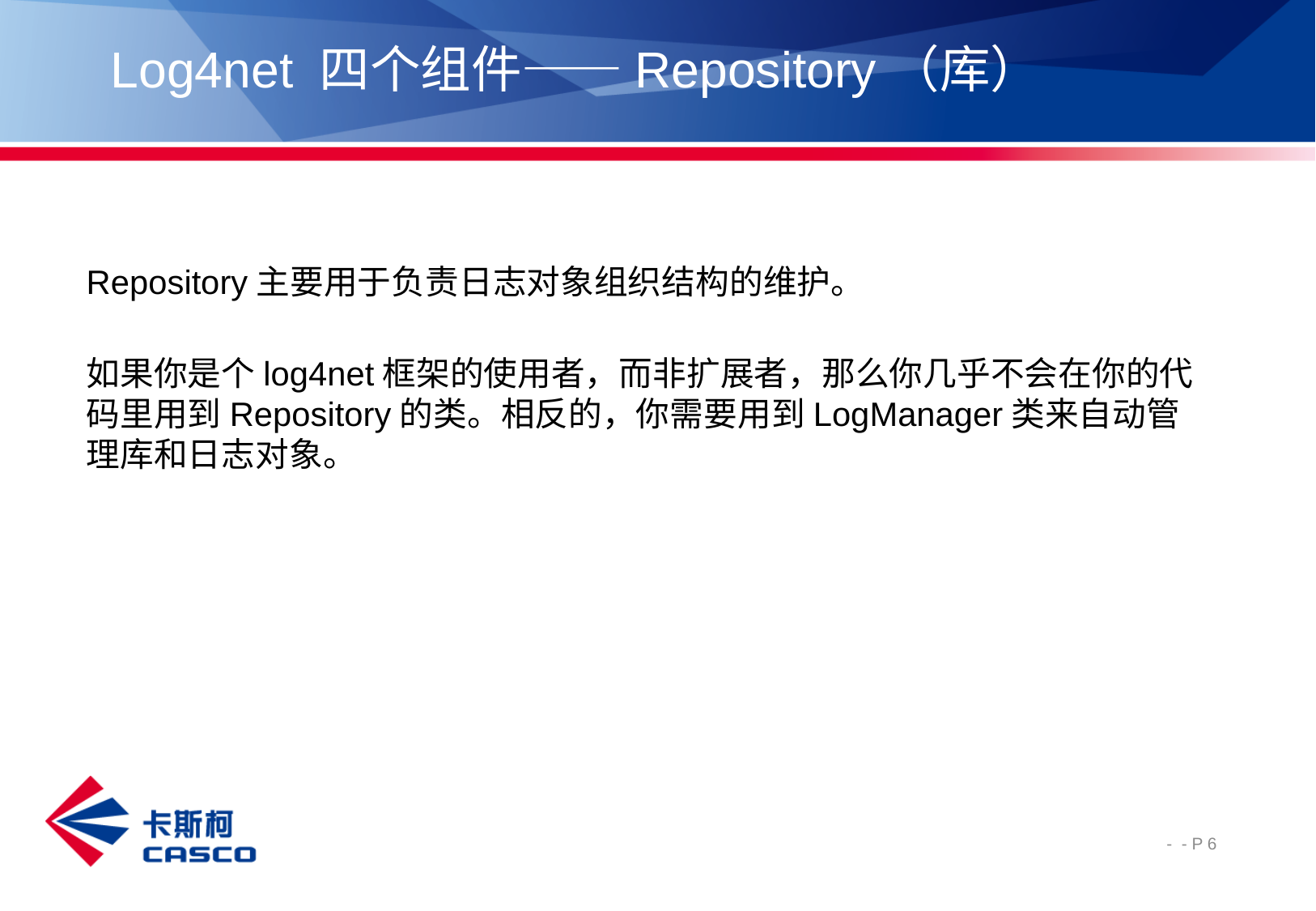

# Log4net 四个组件——Repository（库）
Repository主要用于负责日志对象组织结构的维护。

如果你是个log4net框架的使用者，而非扩展者，那么你几乎不会在你的代码里用到Repository的类。相反的，你需要用到LogManager类来自动管理库和日志对象。
 -  - P 6